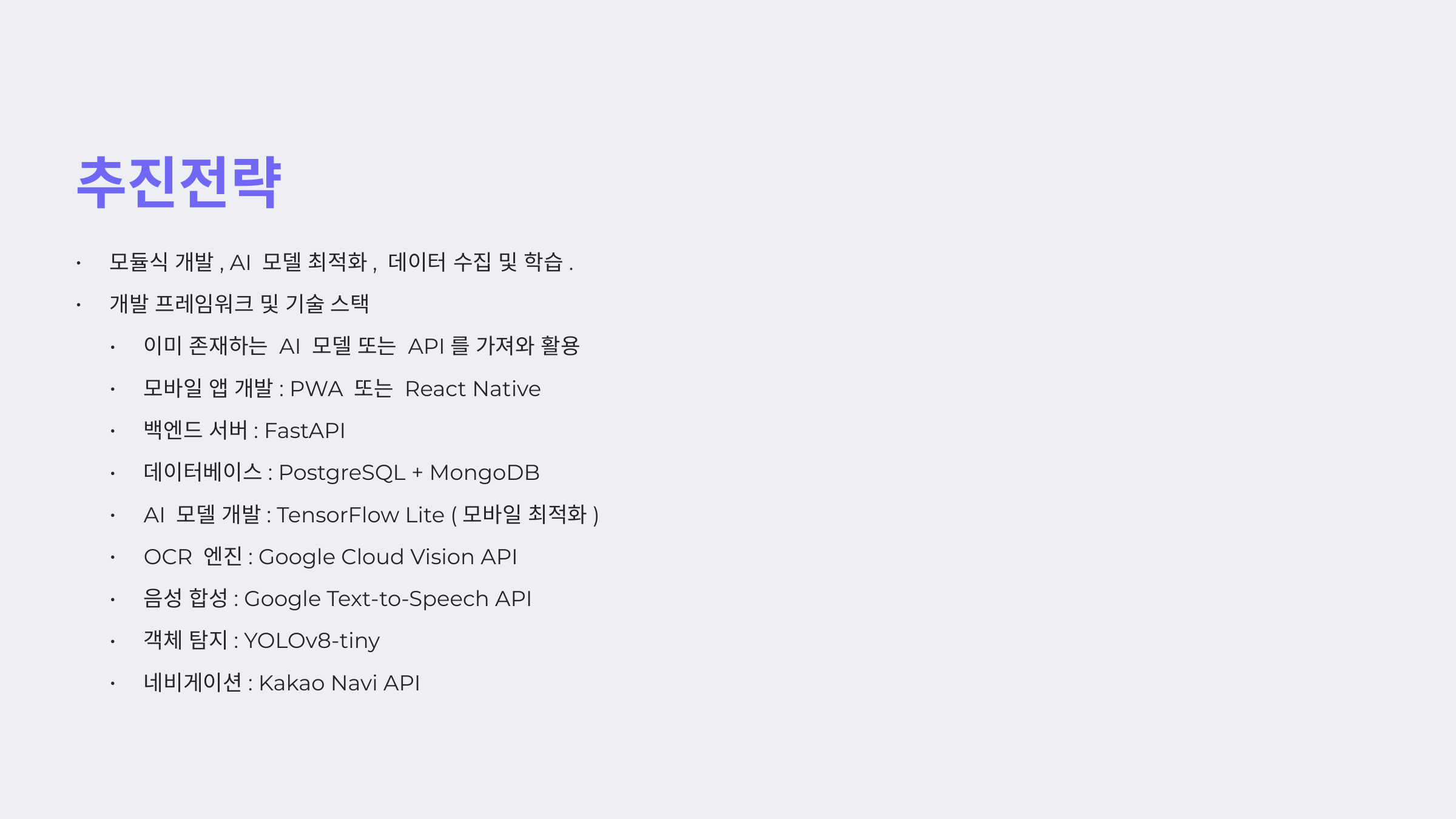

추진전략
모듈식 개발, AI 모델 최적화, 데이터 수집 및 학습.
개발 프레임워크 및 기술 스택
이미 존재하는 AI 모델 또는 API를 가져와 활용
모바일 앱 개발: PWA 또는 React Native
백엔드 서버: FastAPI
데이터베이스: PostgreSQL + MongoDB
AI 모델 개발: TensorFlow Lite (모바일 최적화)
OCR 엔진: Google Cloud Vision API
음성 합성: Google Text-to-Speech API
객체 탐지: YOLOv8-tiny
네비게이션: Kakao Navi API